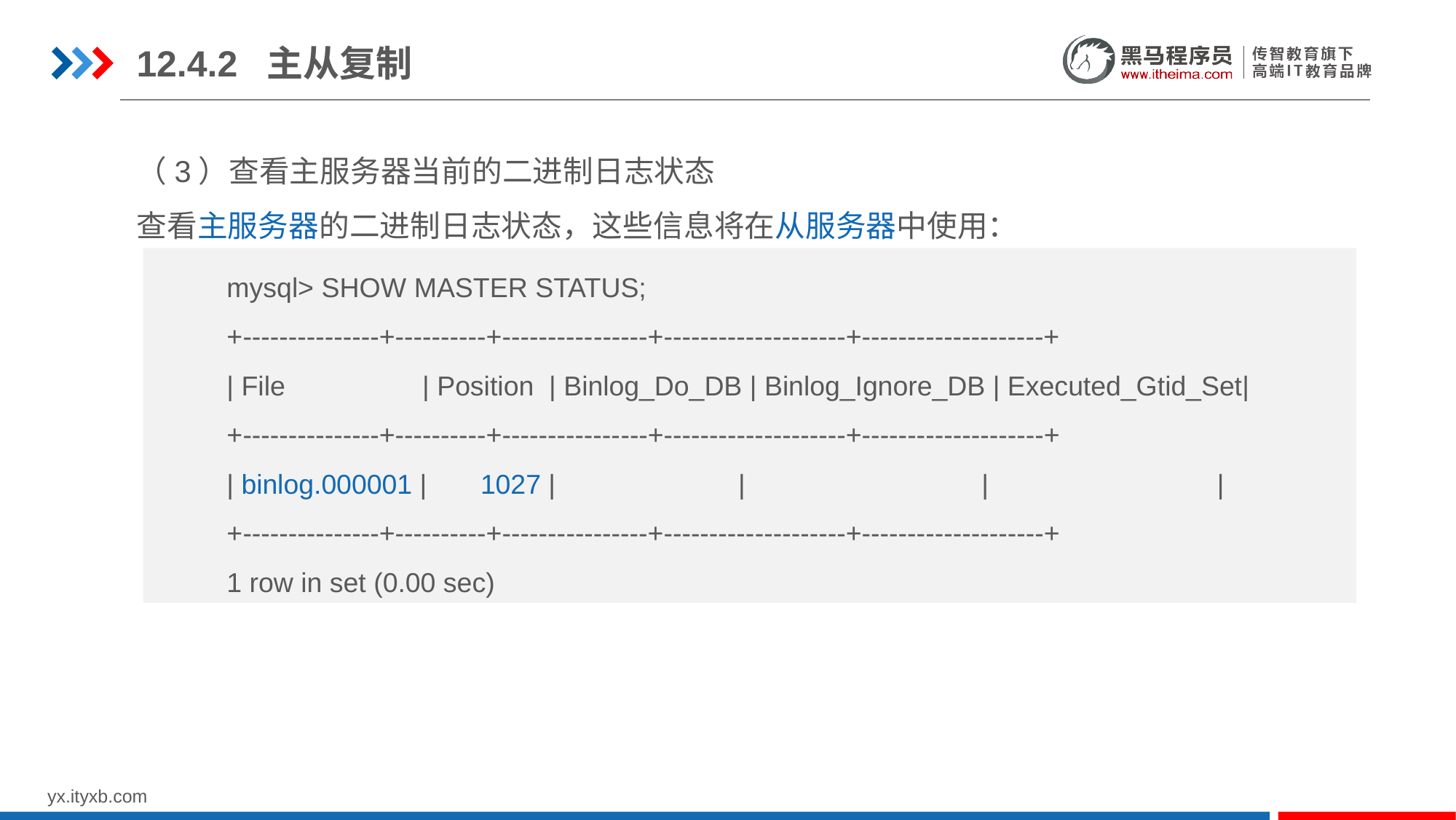

12.4.2  主从复制
（3）查看主服务器当前的二进制日志状态
查看主服务器的二进制日志状态，这些信息将在从服务器中使用：
mysql> SHOW MASTER STATUS;
+---------------+----------+----------------+--------------------+--------------------+
| File                  | Position  | Binlog_Do_DB | Binlog_Ignore_DB | Executed_Gtid_Set|
+---------------+----------+----------------+--------------------+--------------------+
| binlog.000001 |       1027 |                        |                               |                              |
+---------------+----------+----------------+--------------------+--------------------+
1 row in set (0.00 sec)